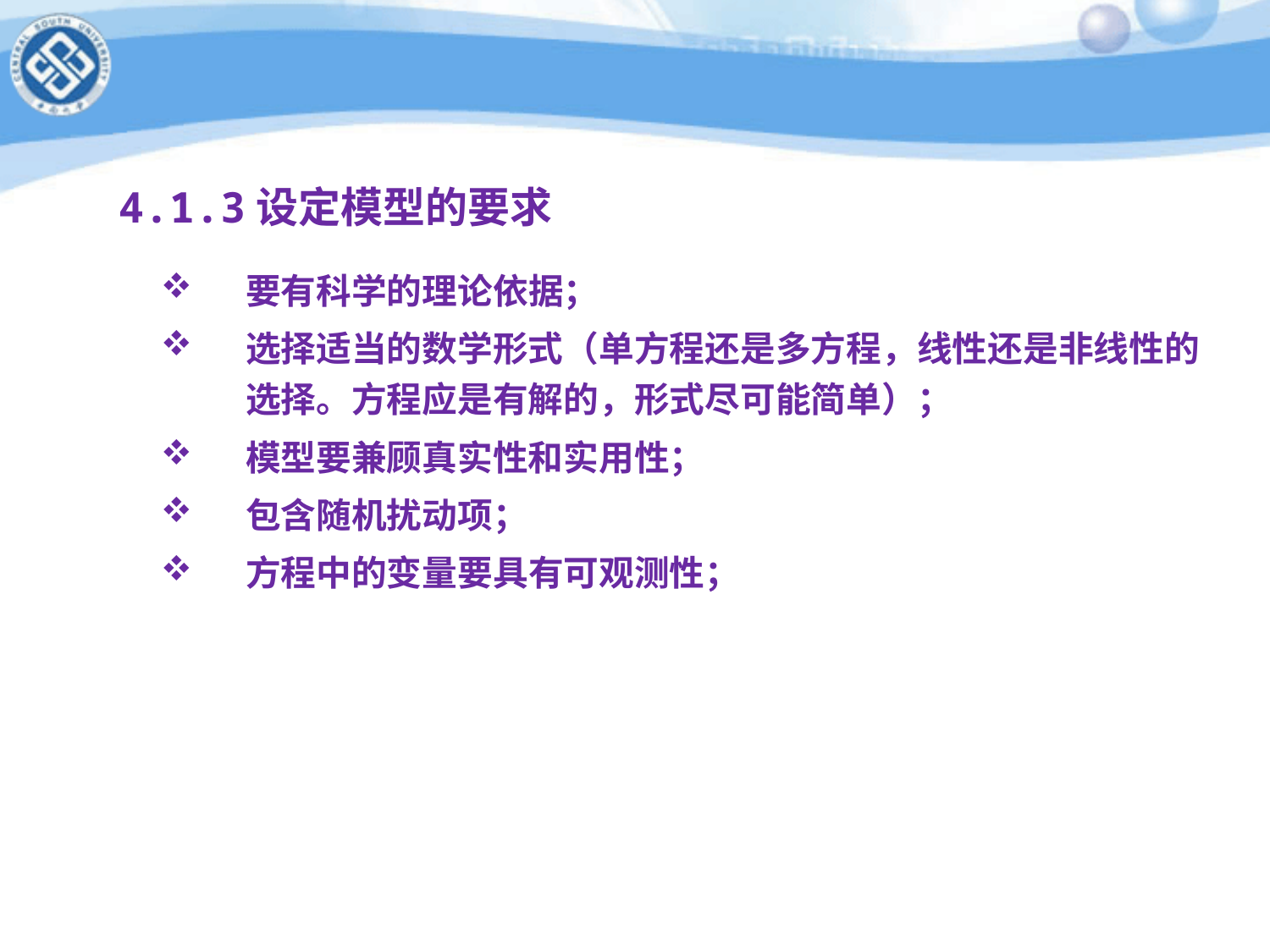

# 4.1.3设定模型的要求
要有科学的理论依据；
选择适当的数学形式（单方程还是多方程，线性还是非线性的选择。方程应是有解的，形式尽可能简单）；
模型要兼顾真实性和实用性；
包含随机扰动项；
方程中的变量要具有可观测性；